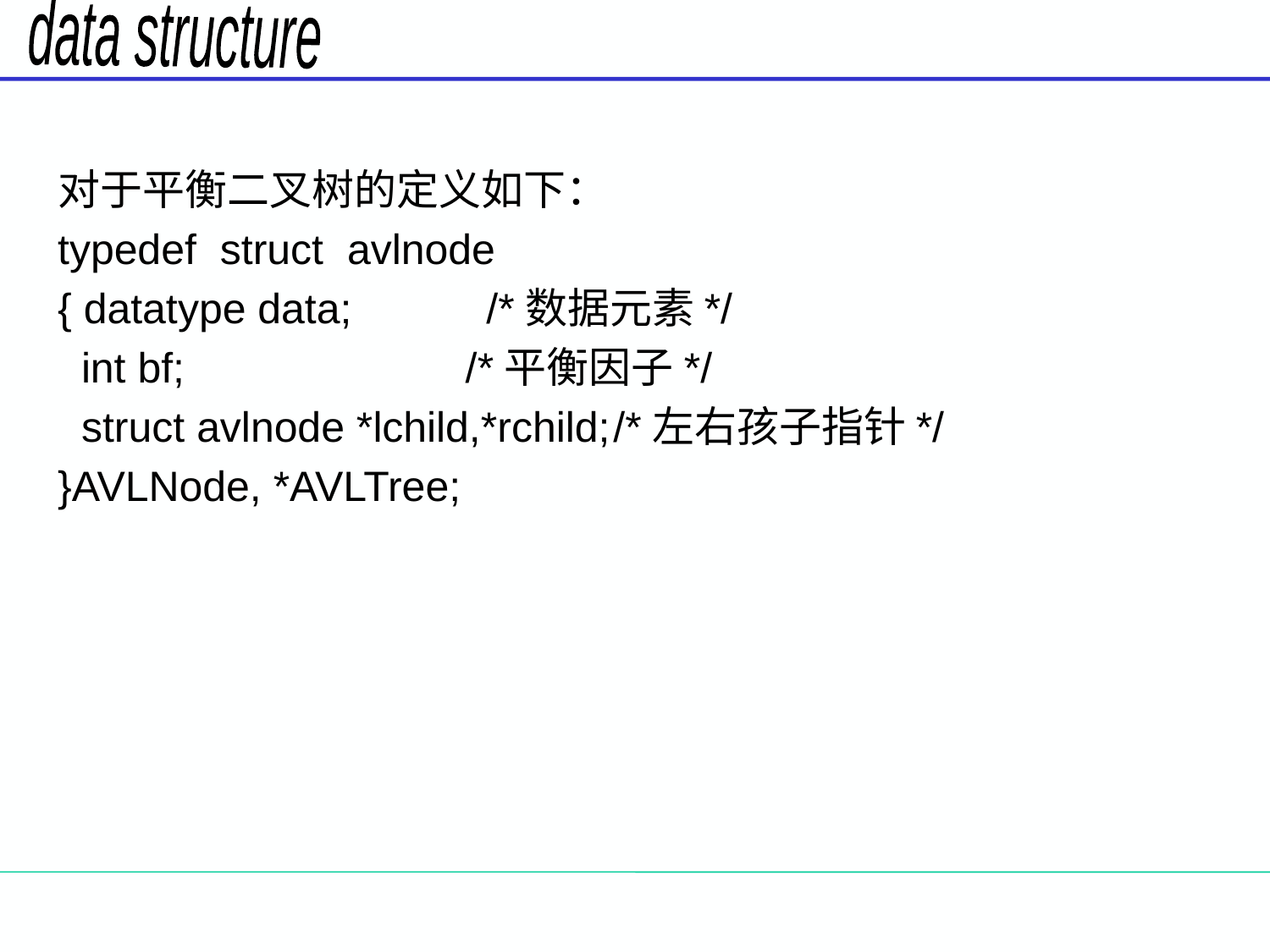

对于平衡二叉树的定义如下：
typedef  struct  avlnode
{ datatype data;  	/*数据元素*/
  int bf;    	         /*平衡因子*/
  struct avlnode *lchild,*rchild;	/*左右孩子指针*/
}AVLNode, *AVLTree;